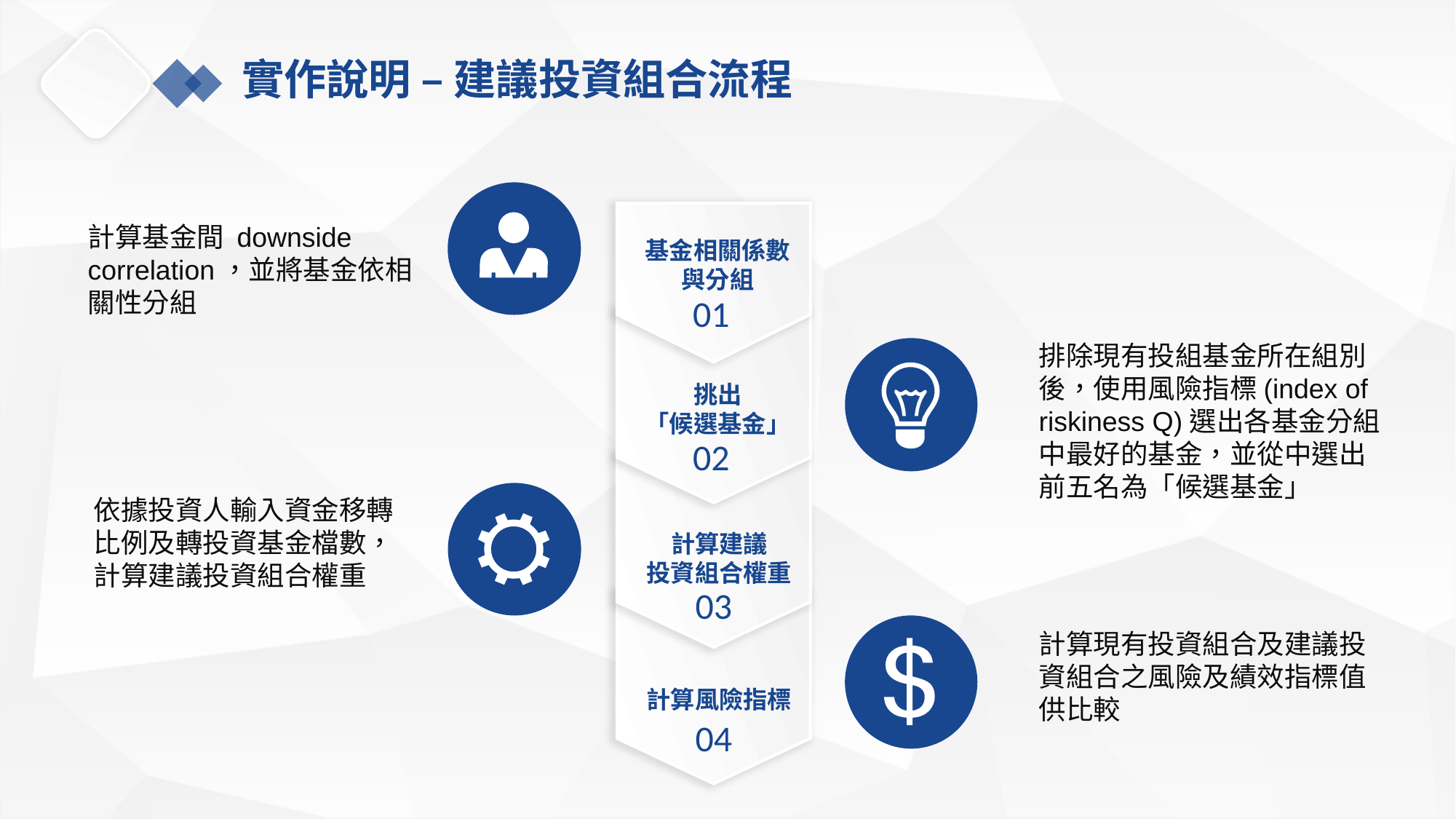

實作說明 – 建議投資組合流程

計算基金間 downside correlation，並將基金依相關性分組
基金相關係數
與分組
01

排除現有投組基金所在組別後，使用風險指標(index of riskiness Q)選出各基金分組中最好的基金，並從中選出前五名為「候選基金」

挑出
「候選基金」
02

依據投資人輸入資金移轉比例及轉投資基金檔數，計算建議投資組合權重

計算建議
投資組合權重
03

計算現有投資組合及建議投資組合之風險及績效指標值供比較

計算風險指標
04